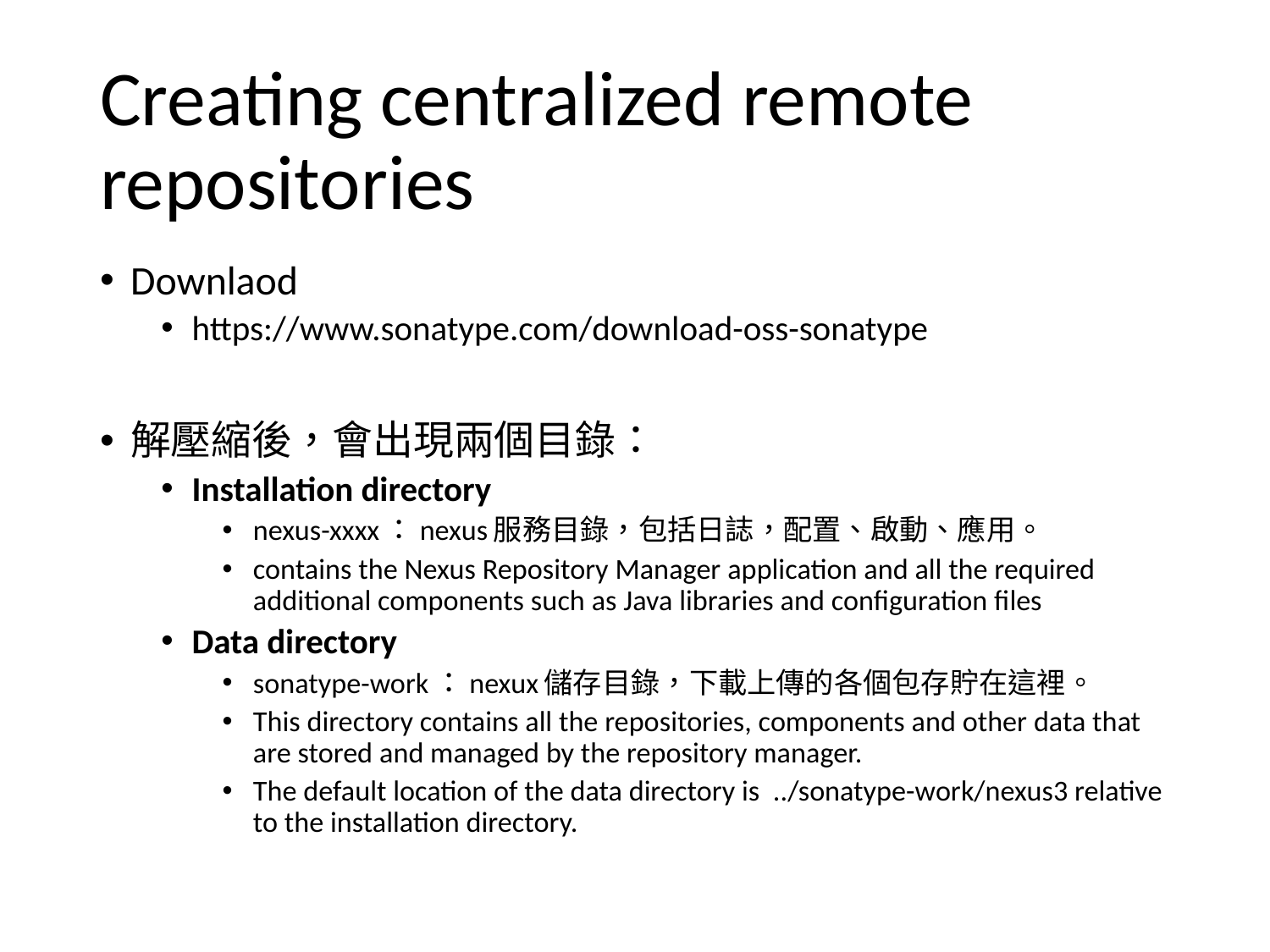

# Creating centralized remote repositories
Downlaod
https://www.sonatype.com/download-oss-sonatype

解壓縮後，會出現兩個目錄：
Installation directory
nexus-xxxx：nexus服務目錄，包括日誌，配置、啟動、應用。
contains the Nexus Repository Manager application and all the required additional components such as Java libraries and configuration files
Data directory
sonatype-work：nexux儲存目錄，下載上傳的各個包存貯在這裡。
This directory contains all the repositories, components and other data that are stored and managed by the repository manager.
The default location of the data directory is  ../sonatype-work/nexus3 relative to the installation directory.